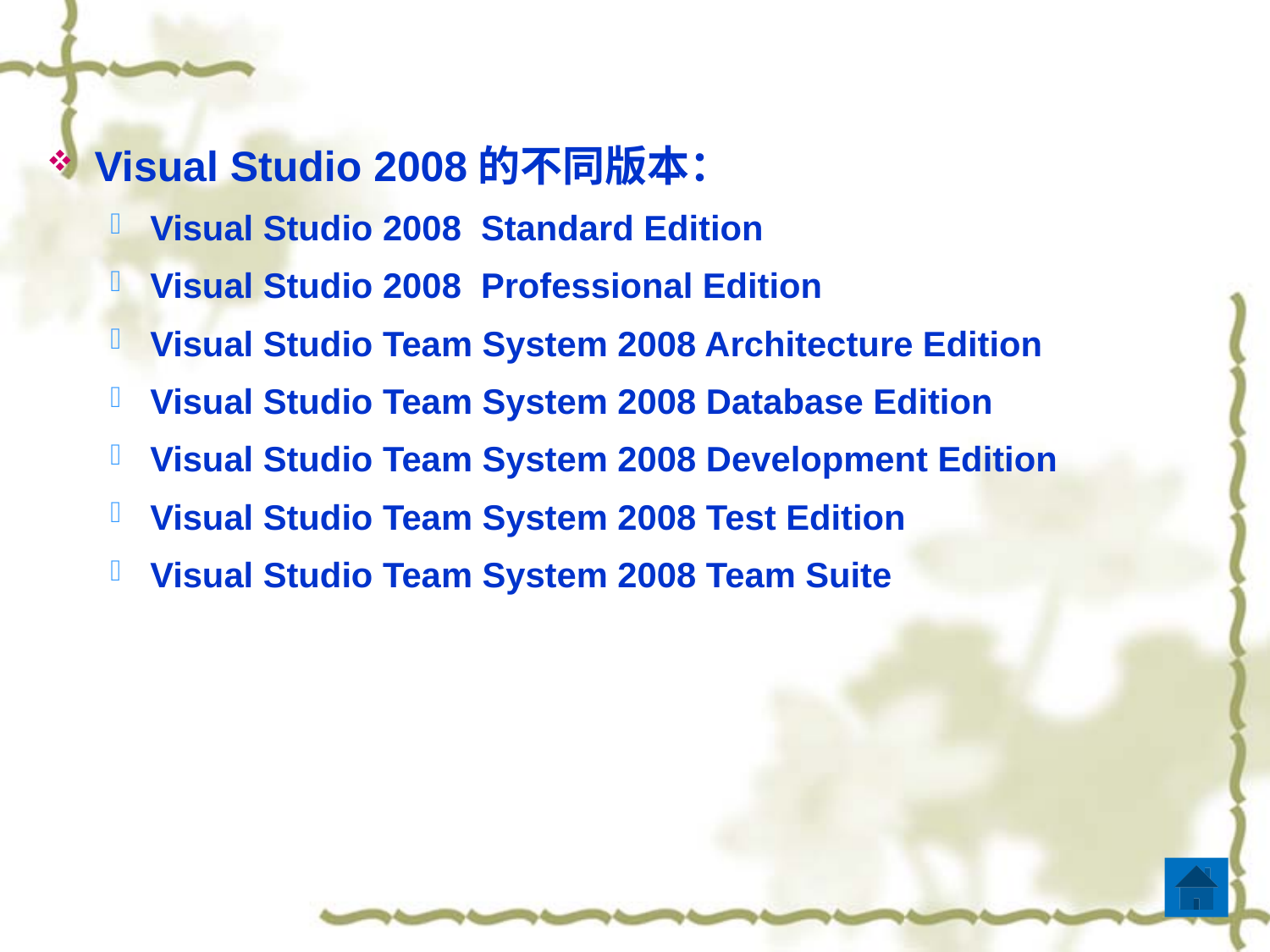

Visual Studio 2008的不同版本：
Visual Studio 2008  Standard Edition
Visual Studio 2008  Professional Edition
Visual Studio Team System 2008 Architecture Edition
Visual Studio Team System 2008 Database Edition
Visual Studio Team System 2008 Development Edition
Visual Studio Team System 2008 Test Edition
Visual Studio Team System 2008 Team Suite